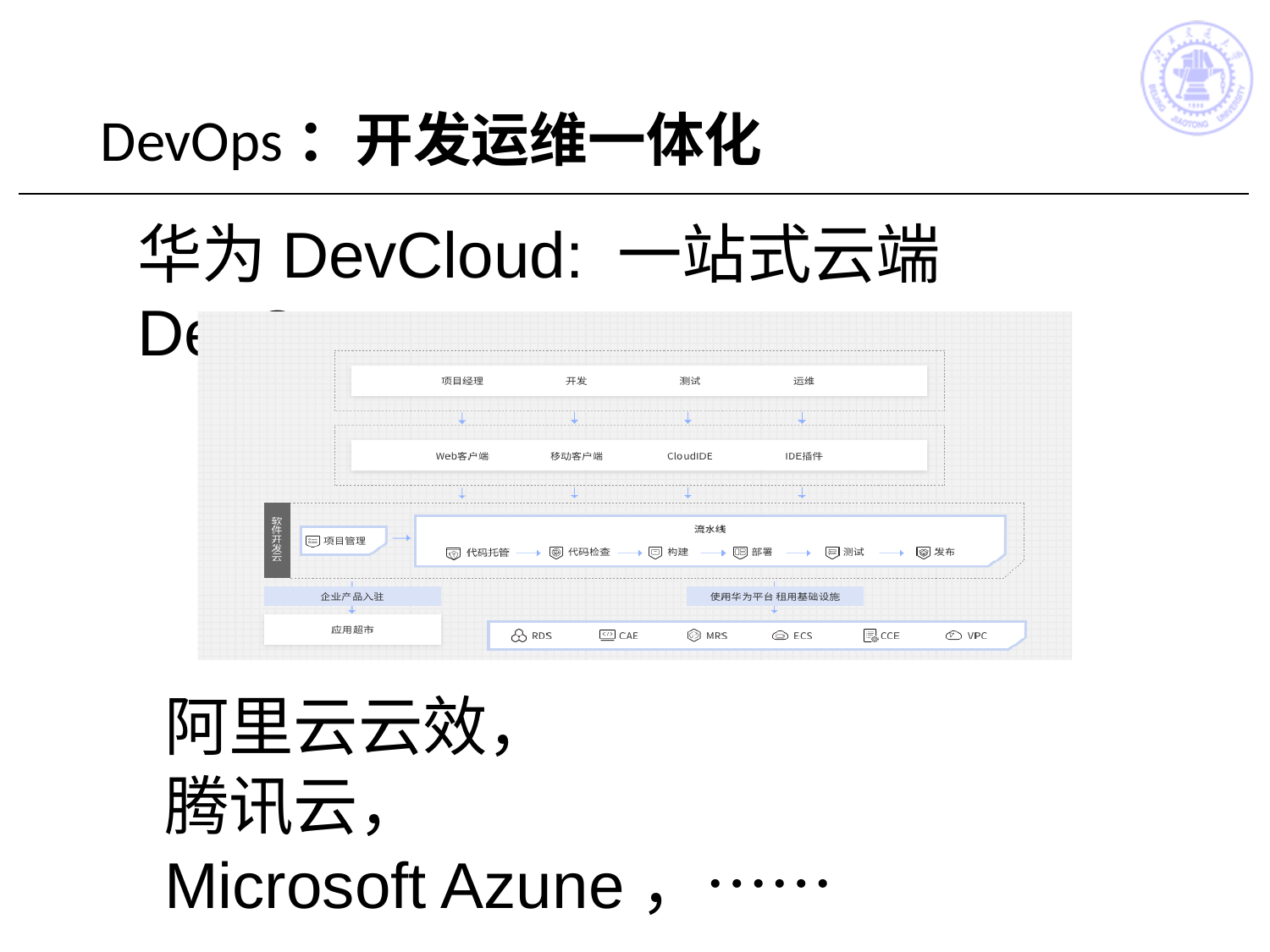

# DevOps：开发运维一体化
华为DevCloud: 一站式云端DevOps

阿里云云效，
腾讯云，
Microsoft Azune，……